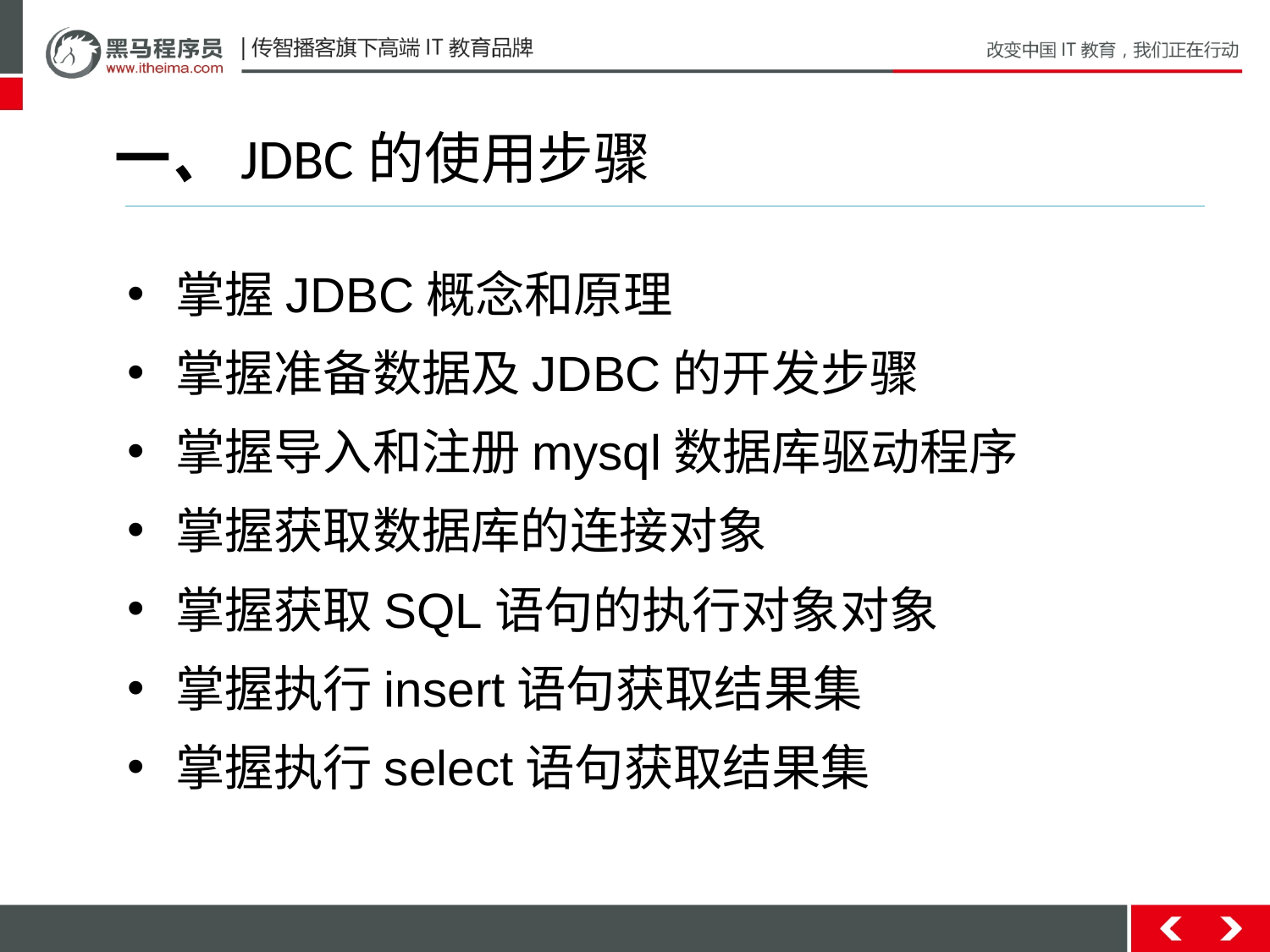

一、JDBC的使用步骤
掌握JDBC概念和原理
掌握准备数据及JDBC的开发步骤
掌握导入和注册mysql数据库驱动程序
掌握获取数据库的连接对象
掌握获取SQL语句的执行对象对象
掌握执行insert语句获取结果集
掌握执行select语句获取结果集